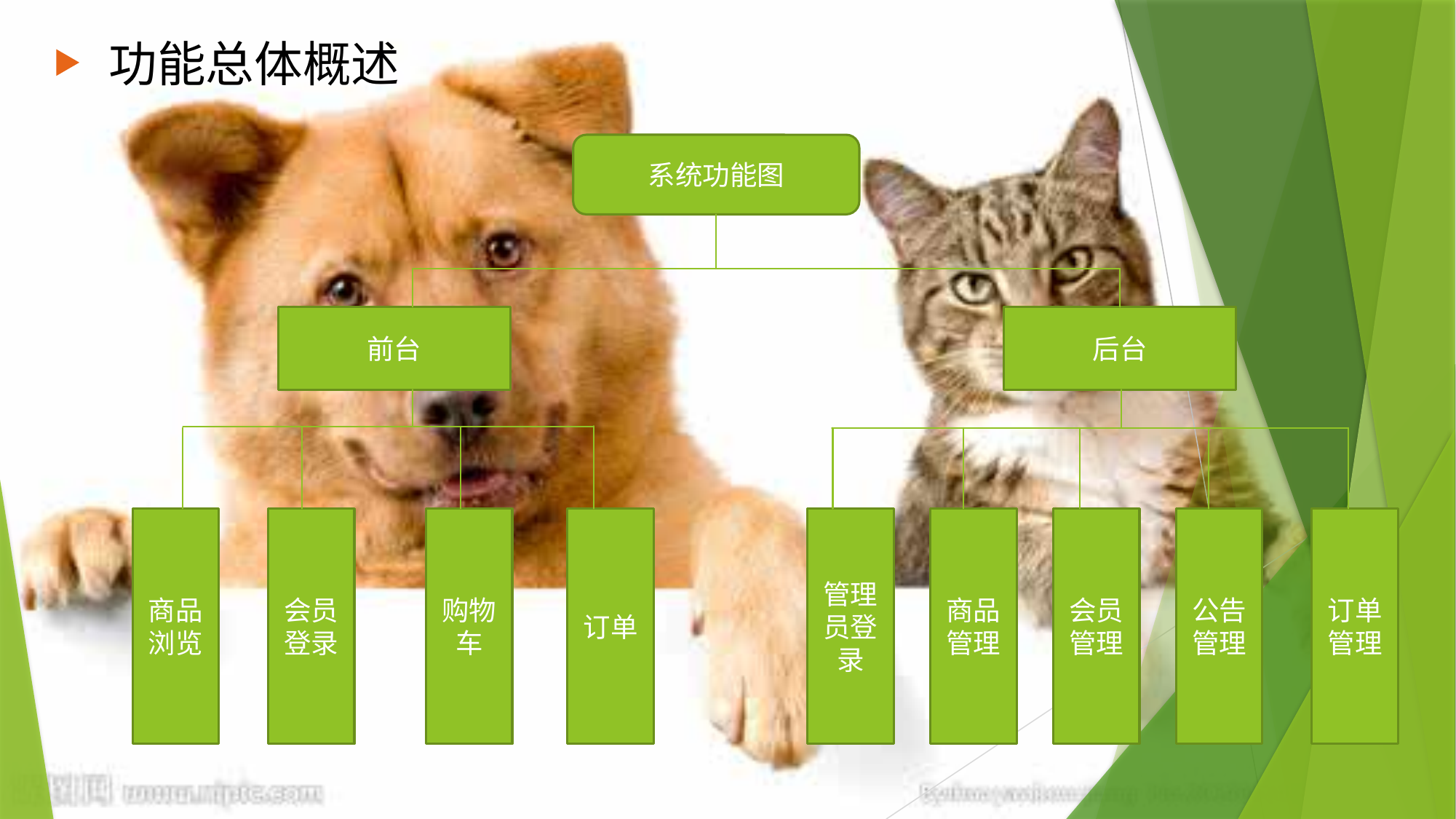

功能总体概述

系统功能图
前台
后台
商品浏览
会员登录
购物车
订单
管理员登录
商品管理
会员管理
公告管理
订单管理